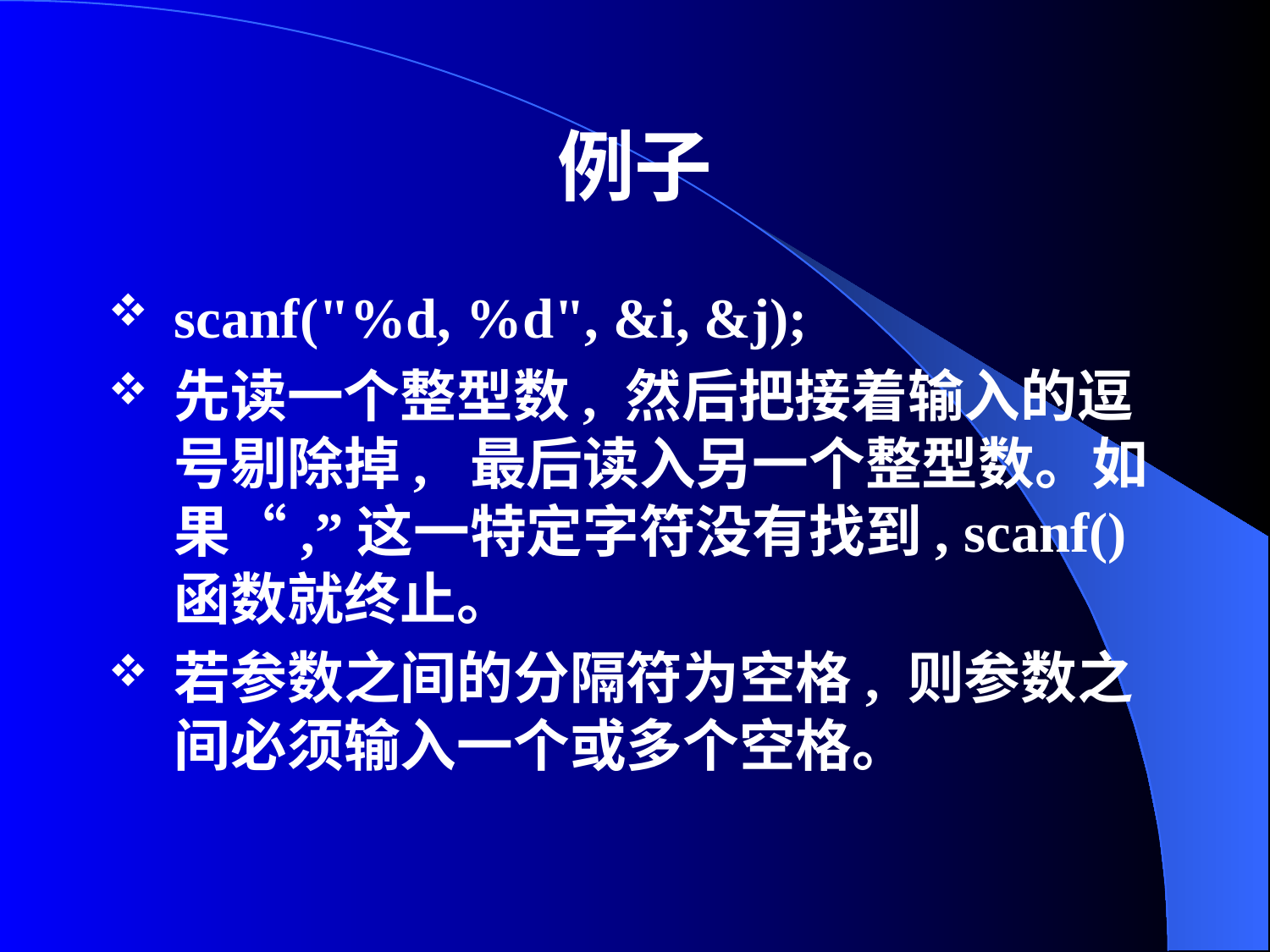

# 例子
scanf("%d, %d", &i, &j);
先读一个整型数, 然后把接着输入的逗号剔除掉,  最后读入另一个整型数。如果“,”这一特定字符没有找到, scanf()函数就终止。
若参数之间的分隔符为空格, 则参数之间必须输入一个或多个空格。